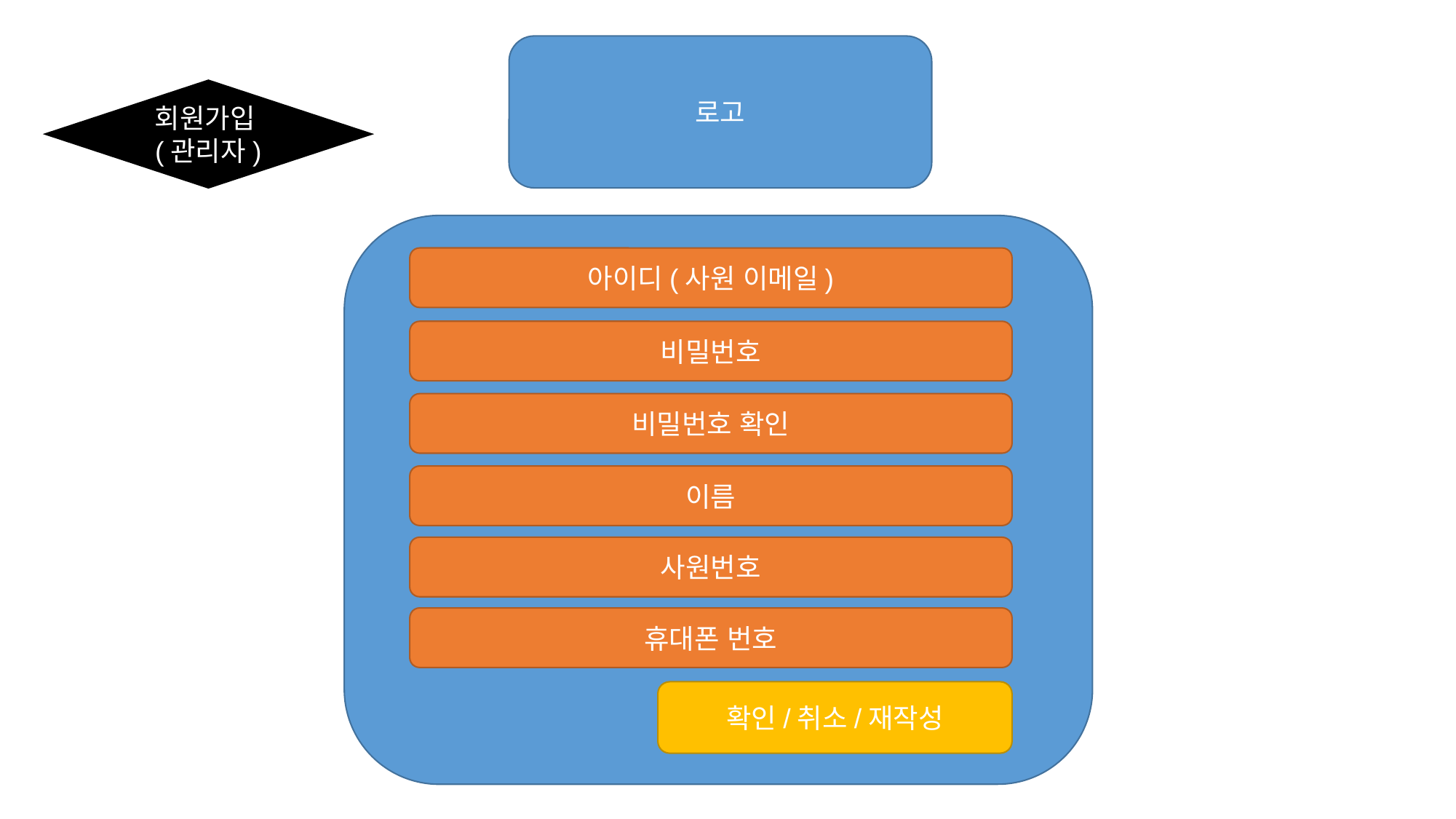

로고
회원가입(관리자)

아이디(사원 이메일)
비밀번호
비밀번호 확인
이름
사원번호
휴대폰 번호
확인/취소/재작성